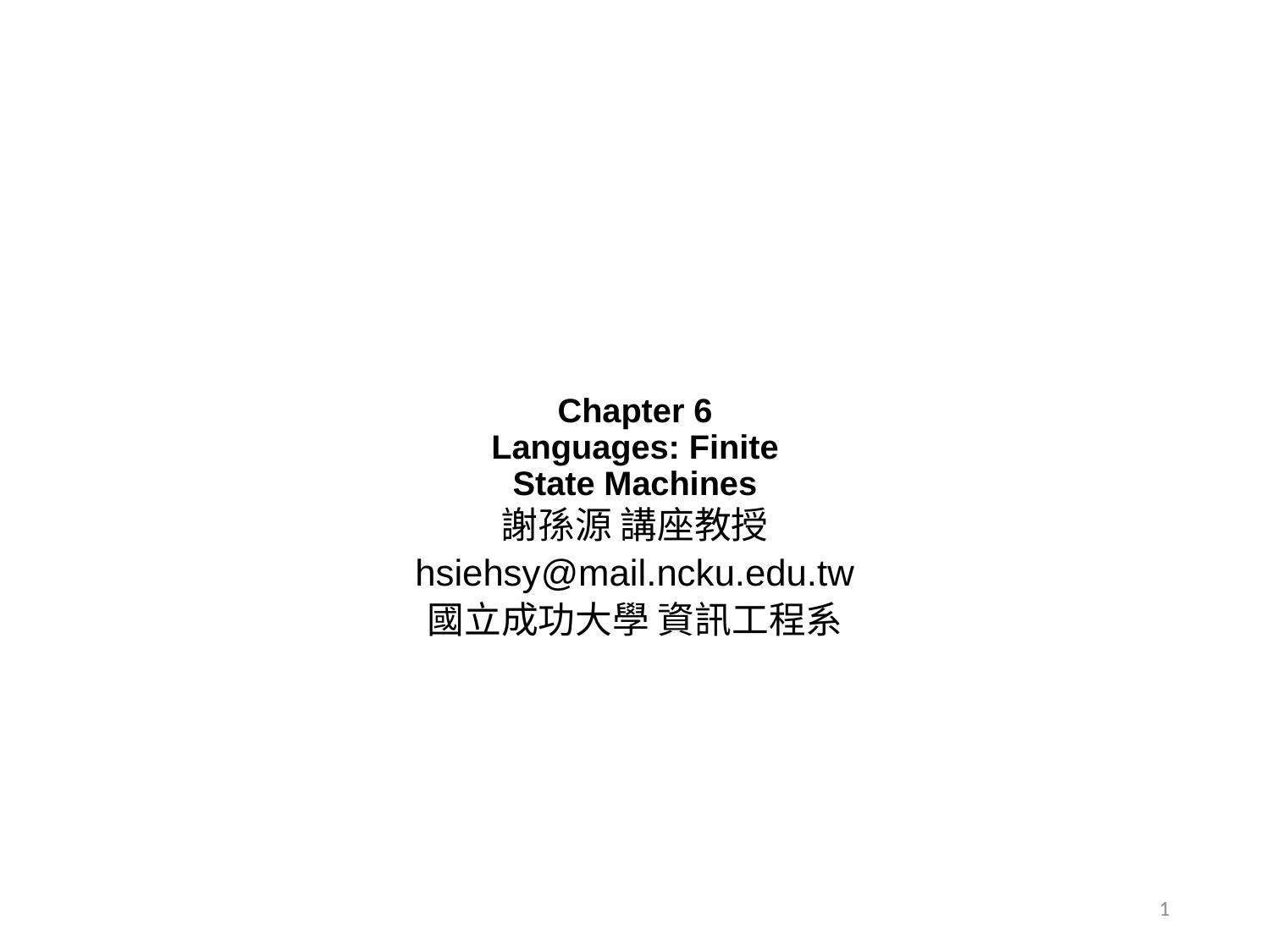

# Chapter 6 Languages: Finite State Machines
謝孫源 講座教授
hsiehsy@mail.ncku.edu.tw
國立成功大學 資訊工程系

1